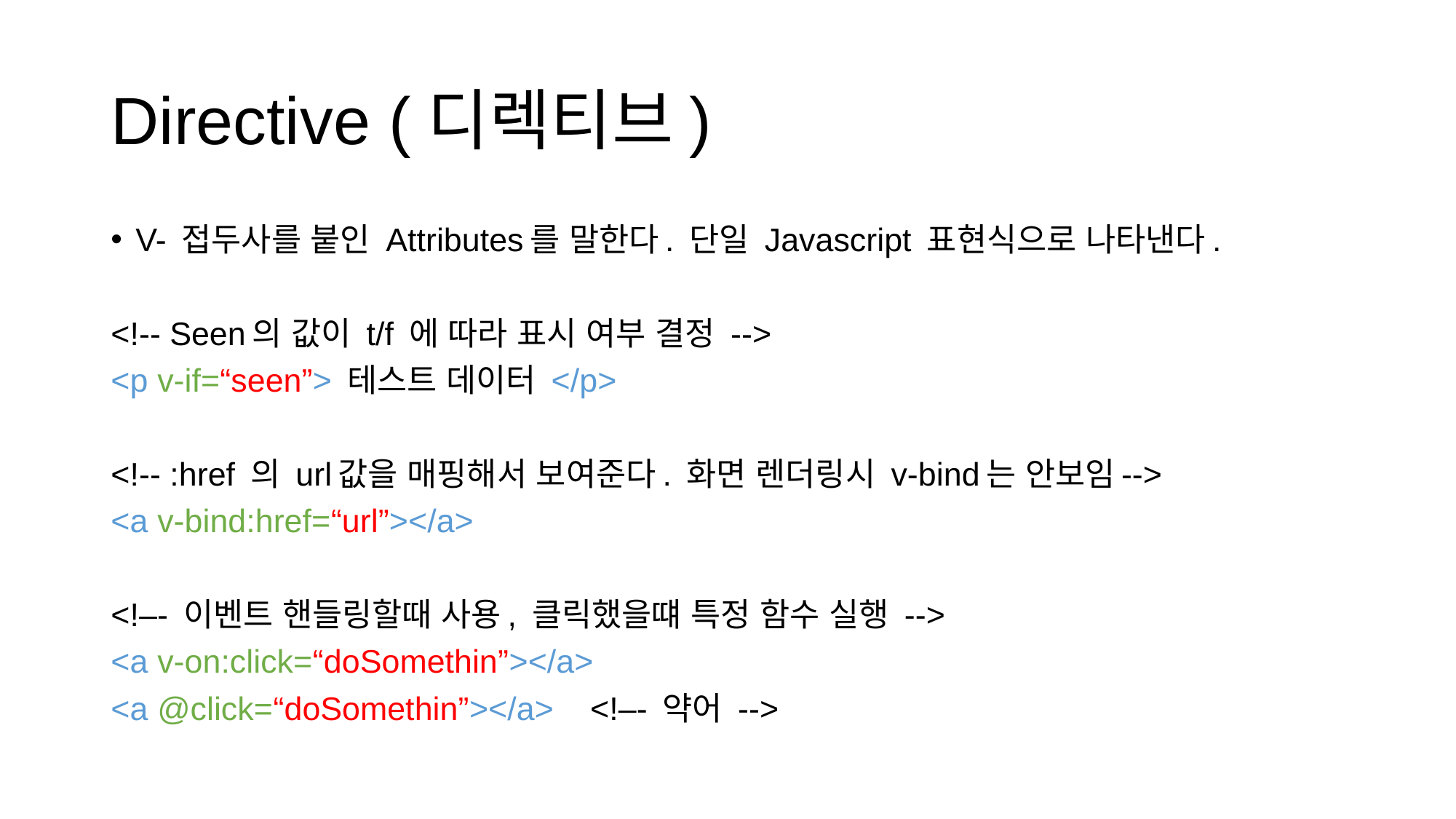

# Directive (디렉티브)
V- 접두사를 붙인 Attributes를 말한다. 단일 Javascript 표현식으로 나타낸다.

<!-- Seen의 값이 t/f 에 따라 표시 여부 결정 -->
<p v-if=“seen”> 테스트 데이터 </p>

<!-- :href 의 url값을 매핑해서 보여준다. 화면 렌더링시 v-bind는 안보임-->
<a v-bind:href=“url”></a>

<!–- 이벤트 핸들링할때 사용, 클릭했을떄 특정 함수 실행 -->
<a v-on:click=“doSomethin”></a>
<a @click=“doSomethin”></a>    <!–- 약어 -->